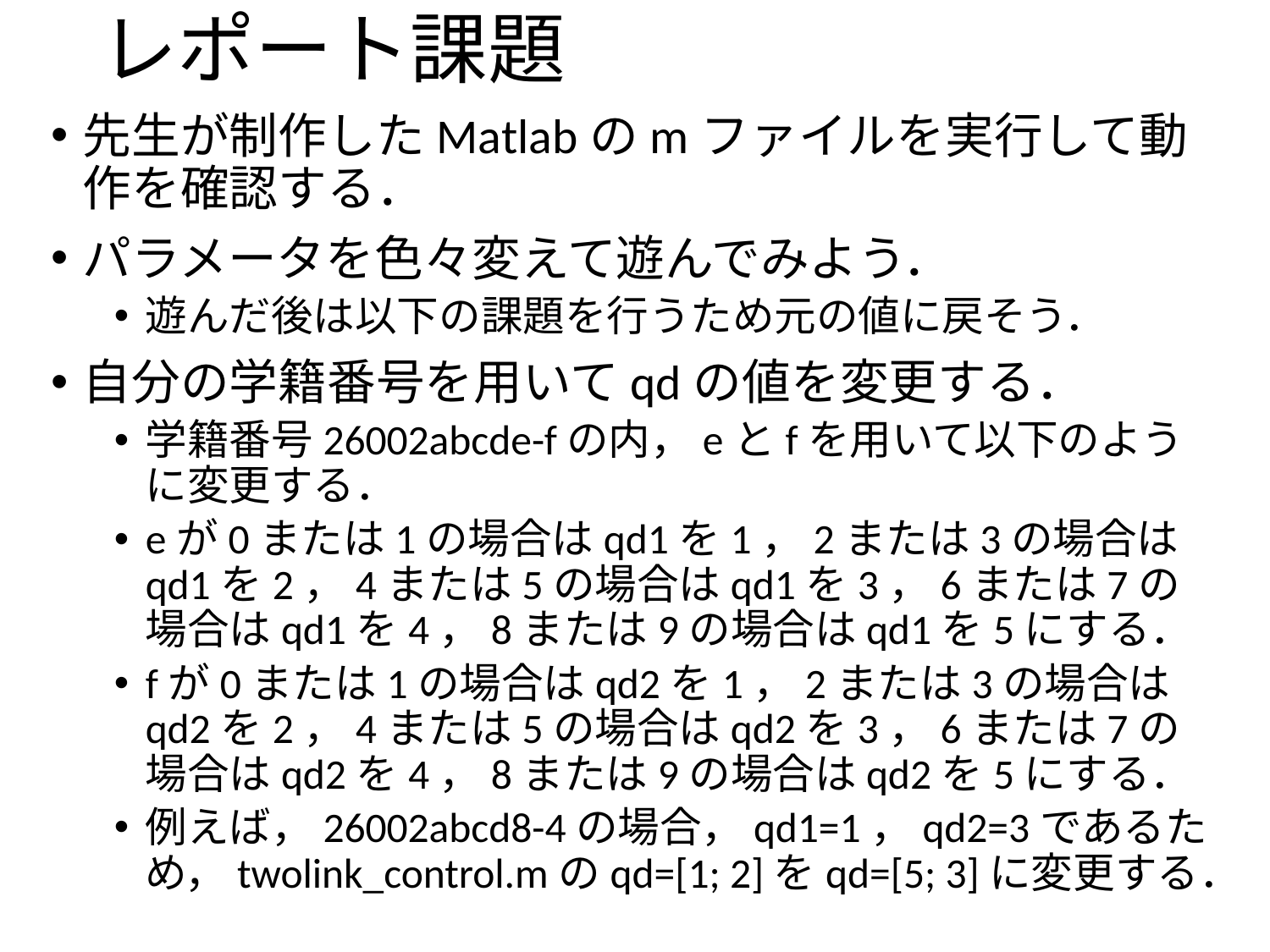

# レポート課題
先生が制作したMatlabのmファイルを実行して動作を確認する．
パラメータを色々変えて遊んでみよう．
遊んだ後は以下の課題を行うため元の値に戻そう．
自分の学籍番号を用いてqdの値を変更する．
学籍番号26002abcde-fの内，eとfを用いて以下のように変更する．
eが0または1の場合はqd1を1，2または3の場合はqd1を2，4または5の場合はqd1を3，6または7の場合はqd1を4，8または9の場合はqd1を5にする．
fが0または1の場合はqd2を1，2または3の場合はqd2を2，4または5の場合はqd2を3，6または7の場合はqd2を4，8または9の場合はqd2を5にする．
例えば，26002abcd8-4の場合，qd1=1，qd2=3であるため，twolink_control.mのqd=[1; 2]をqd=[5; 3]に変更する．